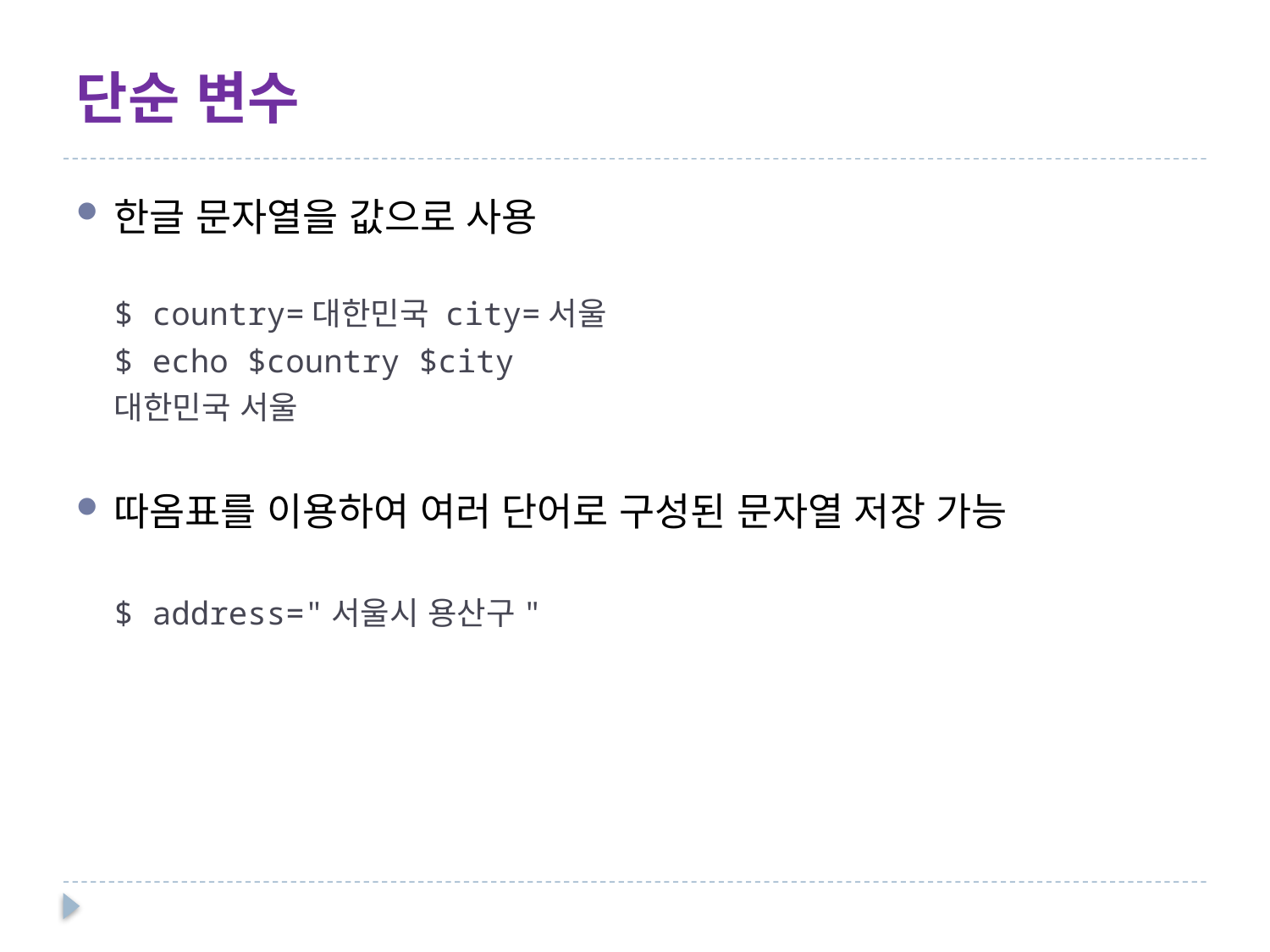

# 단순 변수
한글 문자열을 값으로 사용

$ country=대한민국 city=서울
$ echo $country $city
대한민국 서울

따옴표를 이용하여 여러 단어로 구성된 문자열 저장 가능

$ address="서울시 용산구"